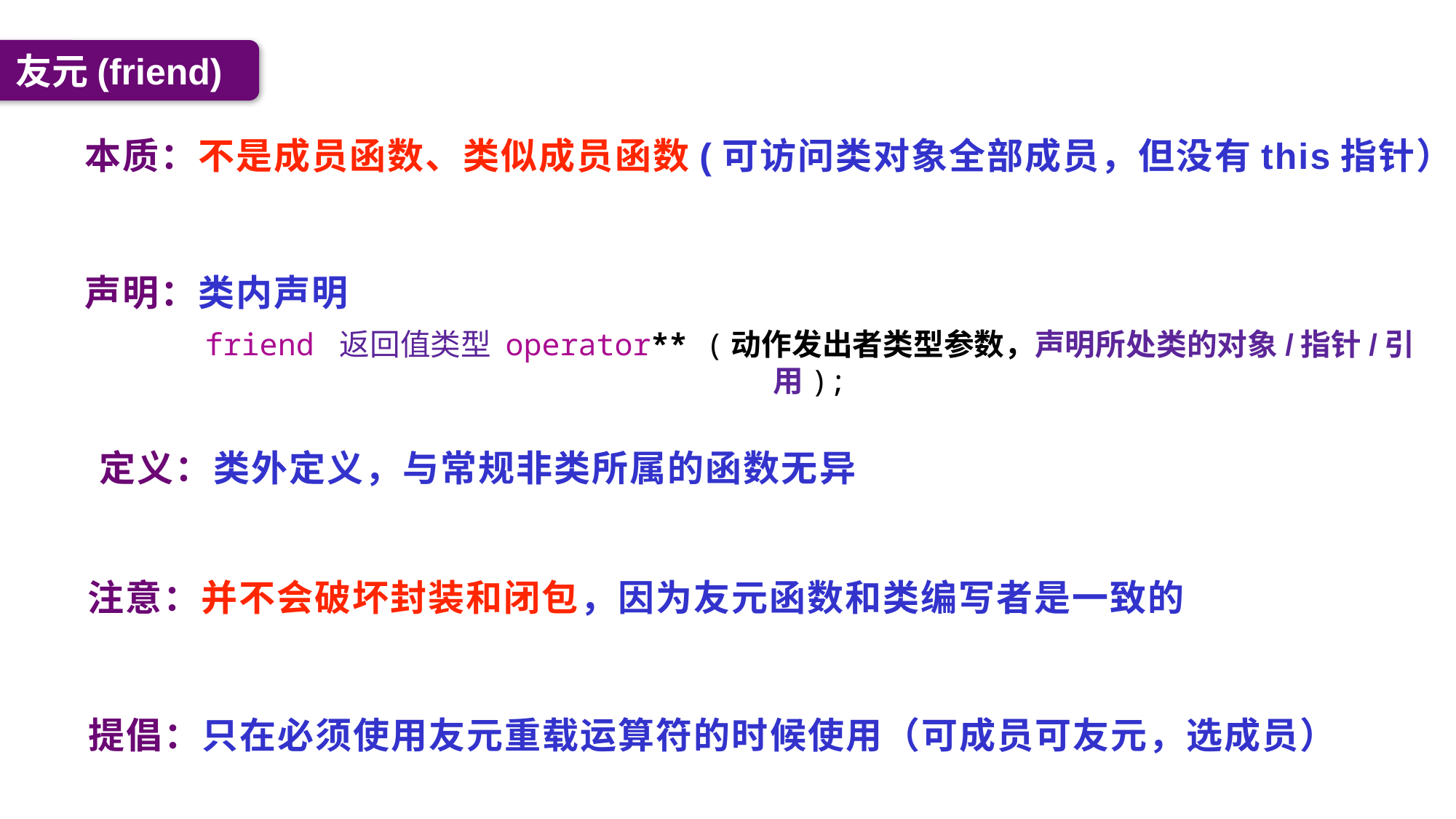

友元(friend)
本质：不是成员函数、类似成员函数(可访问类对象全部成员，但没有this指针）
声明：类内声明
friend 返回值类型 operator** (动作发出者类型参数，声明所处类的对象/指针/引用);
定义：类外定义，与常规非类所属的函数无异
注意：并不会破坏封装和闭包，因为友元函数和类编写者是一致的
提倡：只在必须使用友元重载运算符的时候使用（可成员可友元，选成员）
12